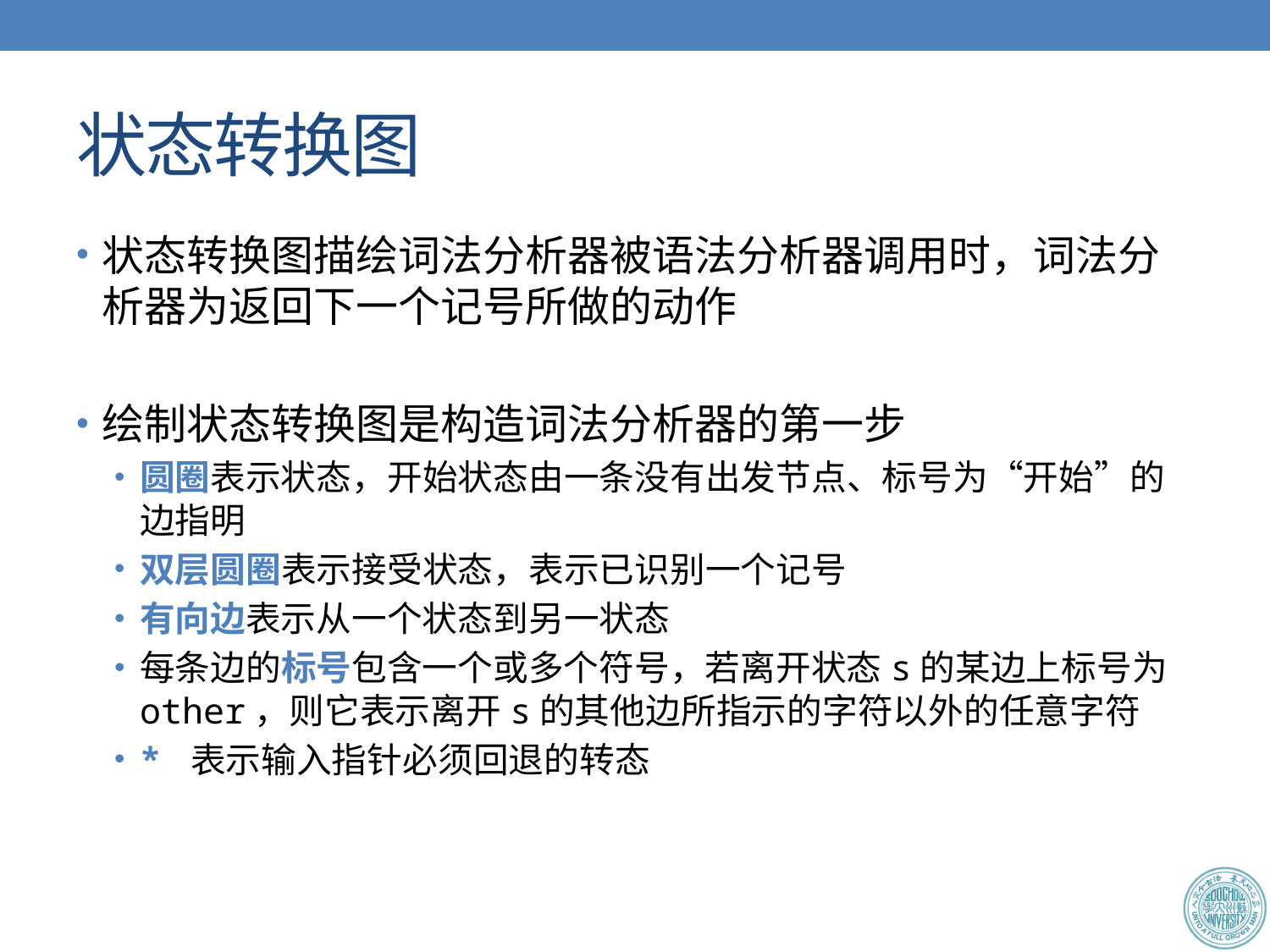

# 状态转换图
状态转换图描绘词法分析器被语法分析器调用时，词法分析器为返回下一个记号所做的动作

绘制状态转换图是构造词法分析器的第一步
圆圈表示状态，开始状态由一条没有出发节点、标号为“开始”的边指明
双层圆圈表示接受状态，表示已识别一个记号
有向边表示从一个状态到另一状态
每条边的标号包含一个或多个符号，若离开状态s的某边上标号为other，则它表示离开s的其他边所指示的字符以外的任意字符
* 表示输入指针必须回退的转态